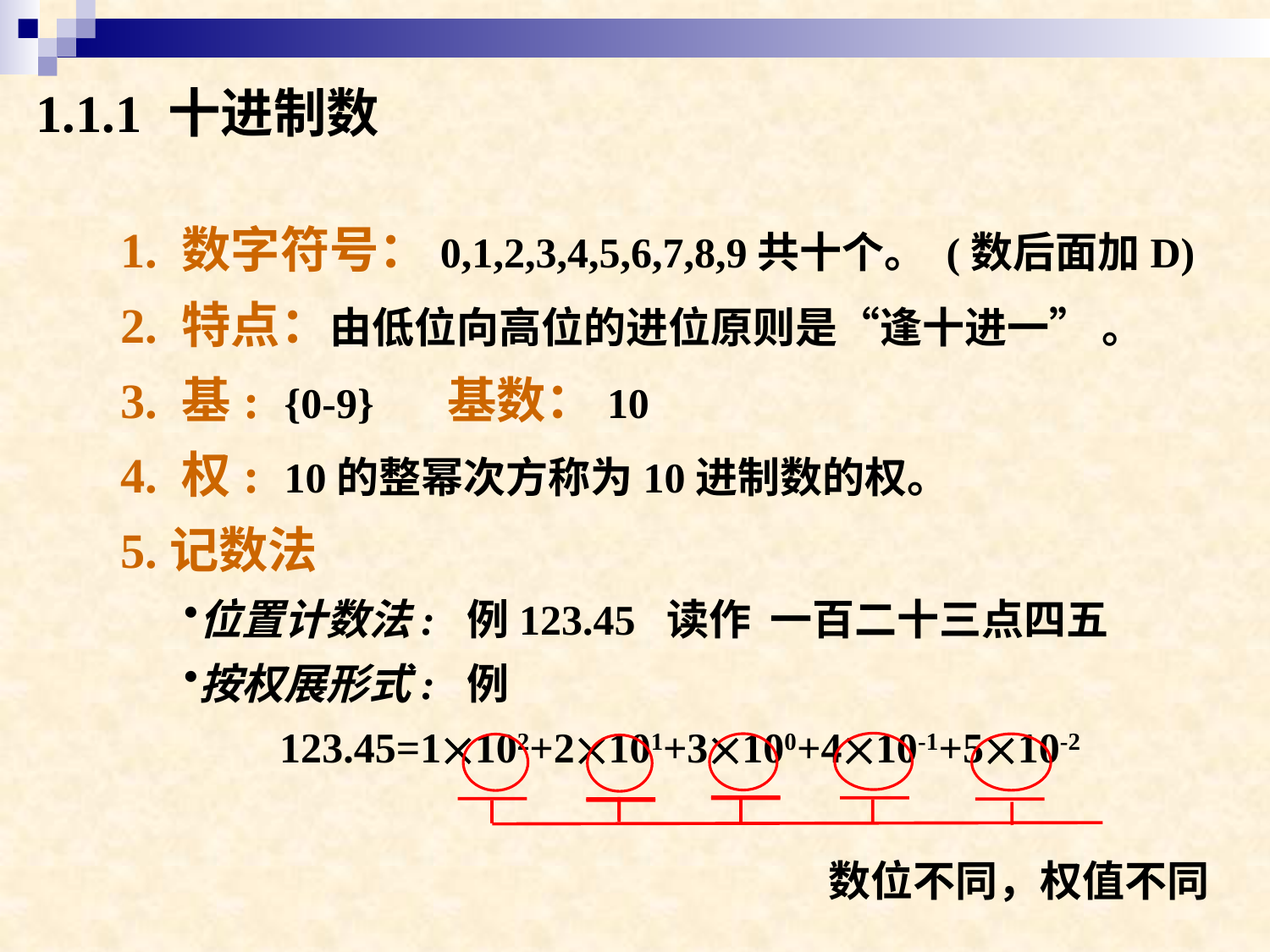

1.1.1 十进制数
1. 数字符号：0,1,2,3,4,5,6,7,8,9共十个。 (数后面加D)
2. 特点：由低位向高位的进位原则是“逢十进一” 。
3. 基:  {0-9}     基数：10
4. 权:  10的整幂次方称为10进制数的权。
5.记数法
位置计数法:  例123.45  读作  一百二十三点四五
按权展形式:  例
         123.45=1×102+2×101+3×100+4×10-1+5×10-2

数位不同，权值不同